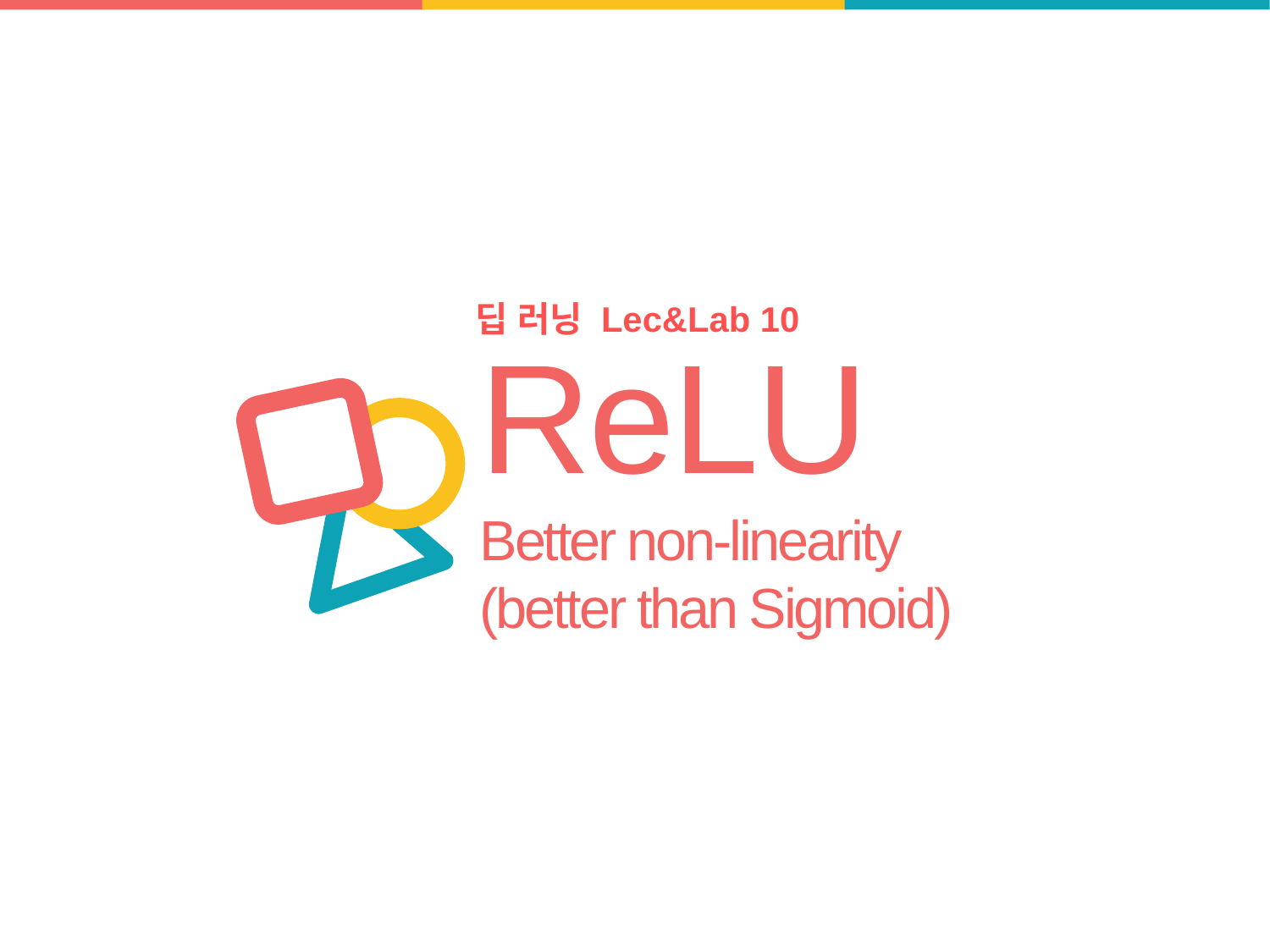

딥 러닝 Lec&Lab 10
ReLU
Better non-linearity
(better than Sigmoid)